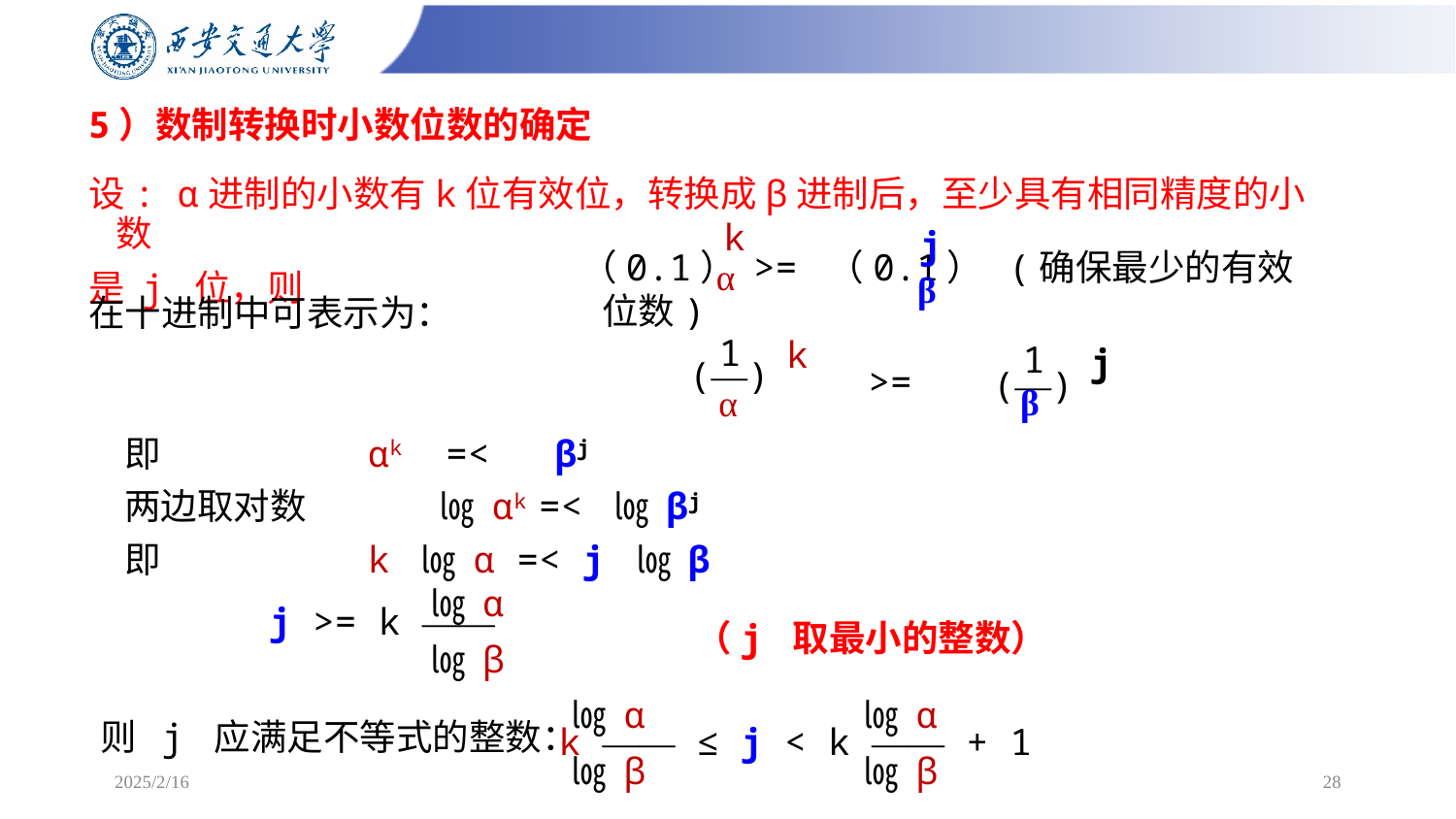

# 5）数制转换时小数位数的确定
设: α进制的小数有k位有效位，转换成β进制后，至少具有相同精度的小数
是 j 位，则
k
α
j
β
   （0.1） >= （0.1）  (确保最少的有效位数)
在十进制中可表示为：
1
k
(—)
α
1
j
(—)
β
>=
即                        αk  =<   βj
两边取对数                ㏒ αk =< ㏒ βj
即                        k ㏒ α =< j ㏒ β
㏒ α
j >= k ——
㏒ β
（j 取最小的整数）
㏒ α
㏒ α
k —— ≤ j < k —— + 1
㏒ β
㏒ β
则  j 应满足不等式的整数：
2025/2/16
28